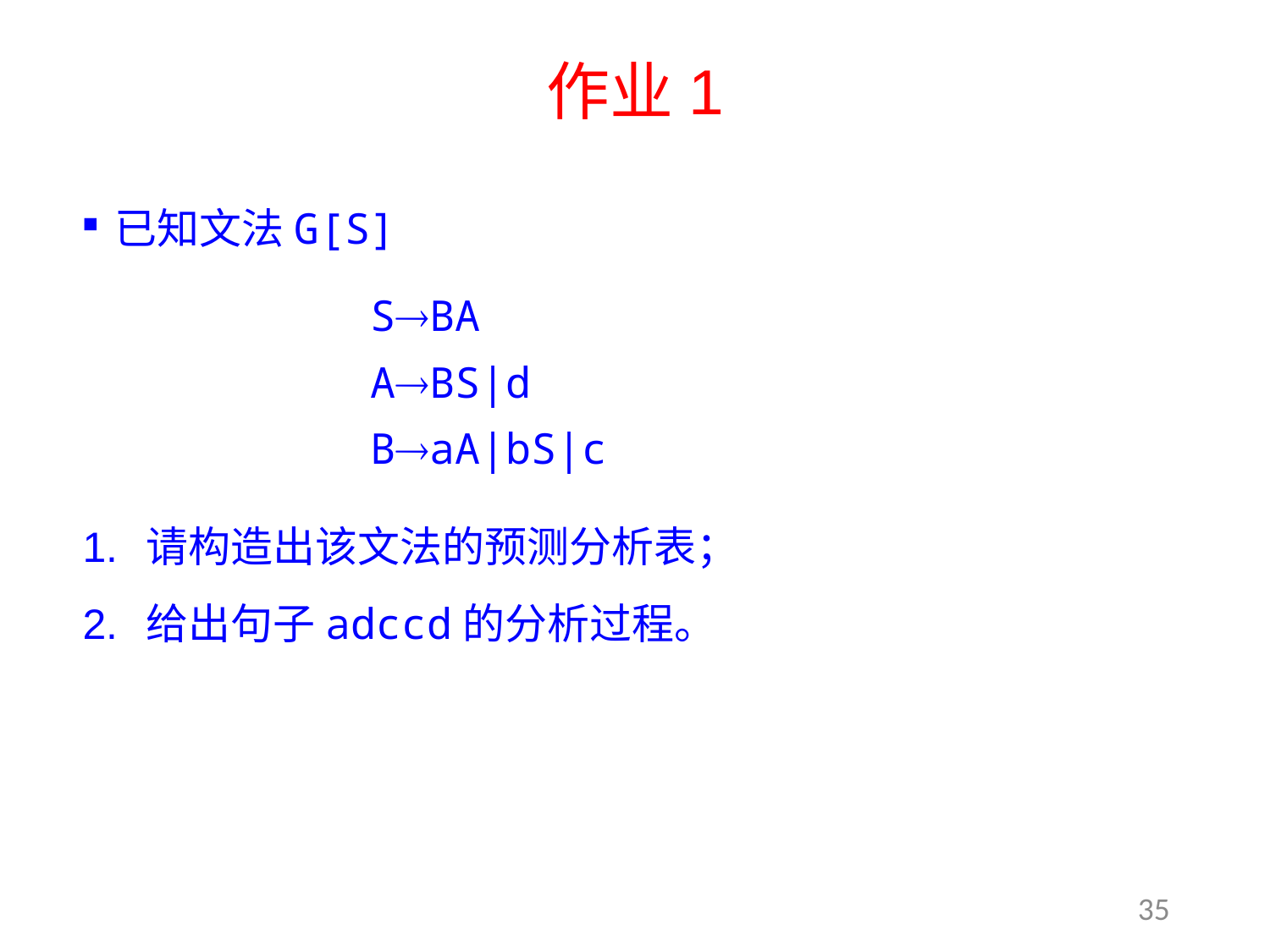

# 作业1
已知文法G[S]
S→BA
A→BS|d
B→aA|bS|c
请构造出该文法的预测分析表；
给出句子adccd的分析过程。
35